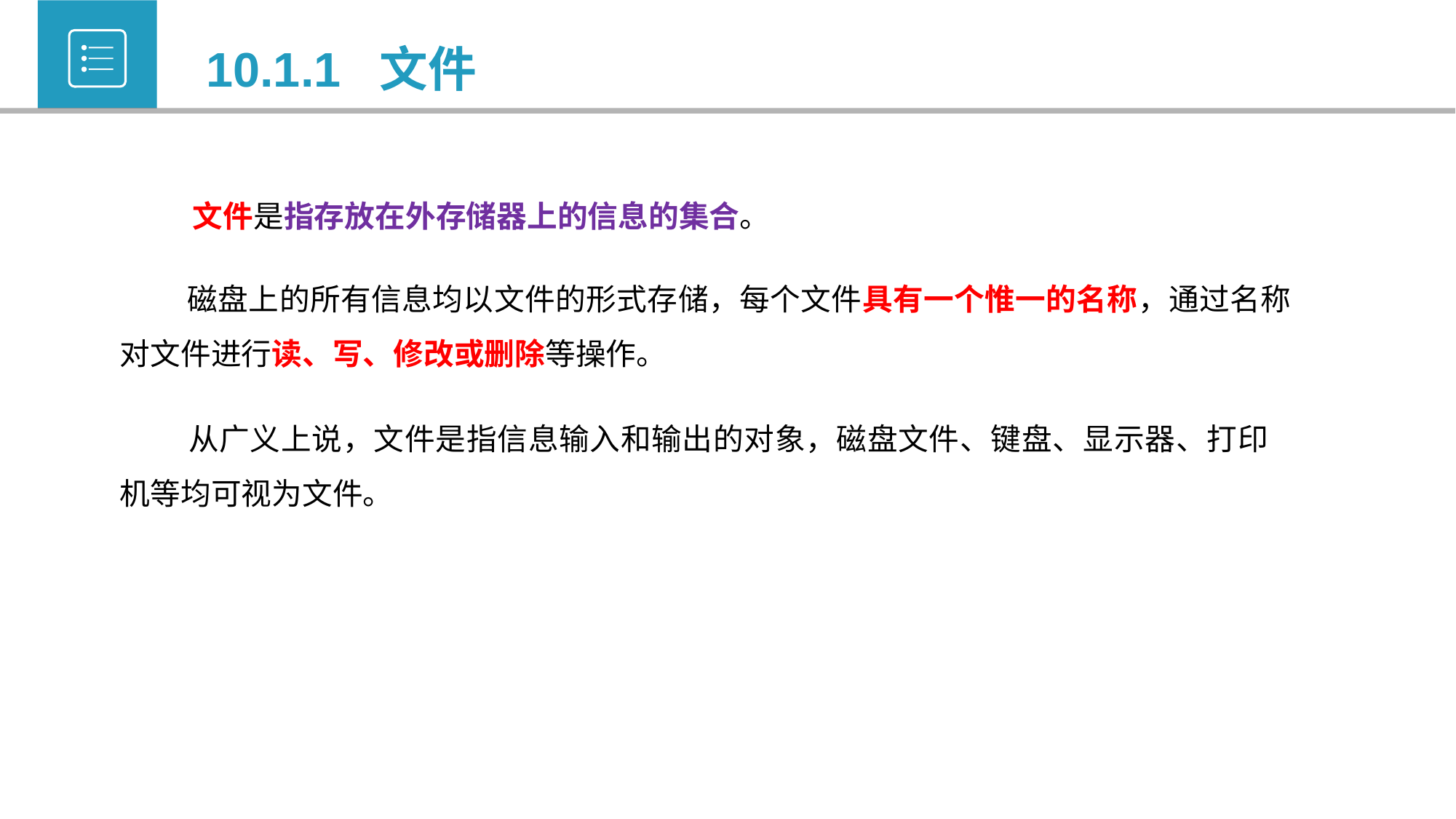

10.1.1  文件
     文件是指存放在外存储器上的信息的集合。
    磁盘上的所有信息均以文件的形式存储，每个文件具有一个惟一的名称，通过名称对文件进行读、写、修改或删除等操作。
    从广义上说，文件是指信息输入和输出的对象，磁盘文件、键盘、显示器、打印机等均可视为文件。